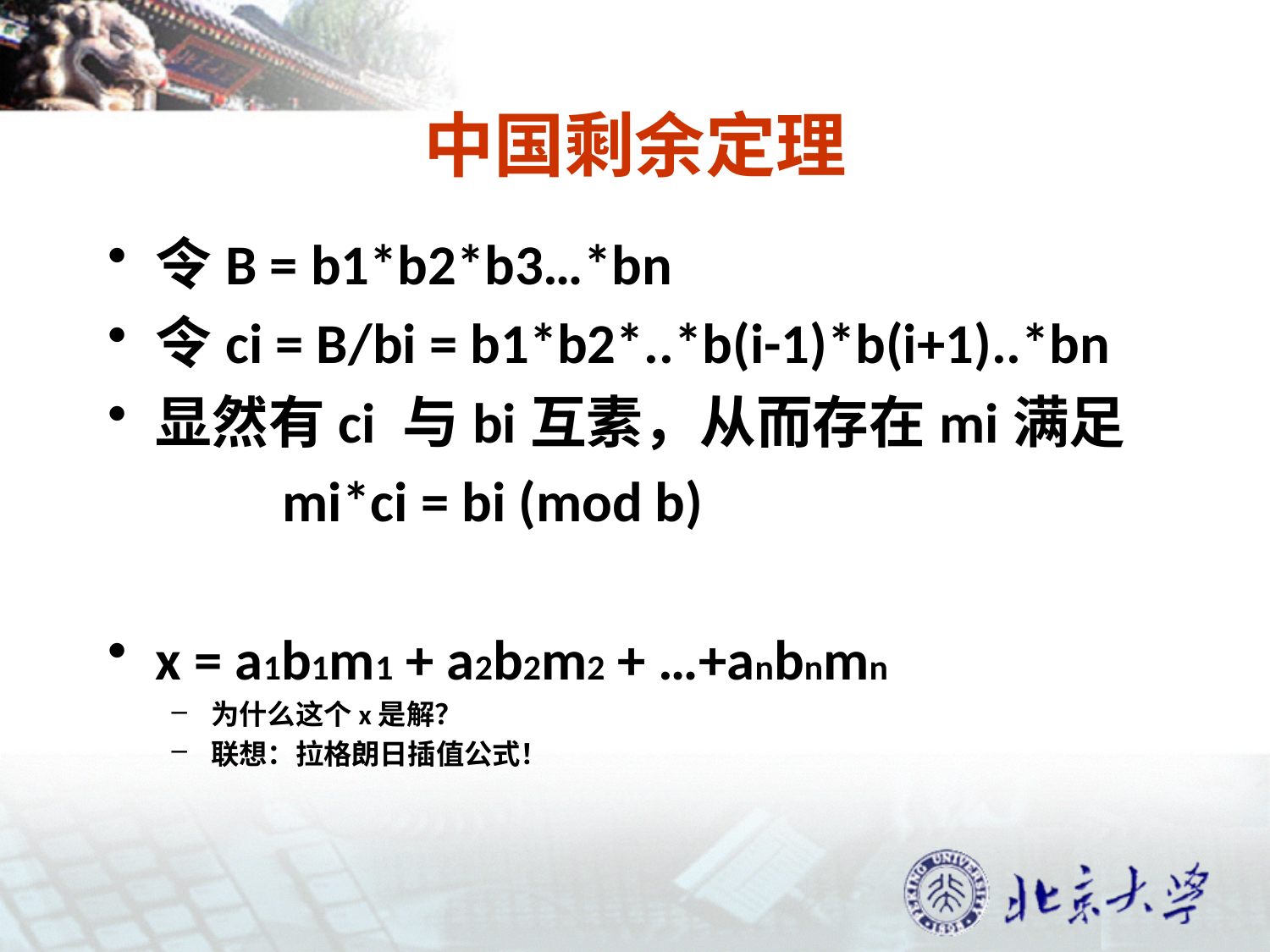

# 中国剩余定理
令B = b1*b2*b3…*bn
令ci = B/bi = b1*b2*..*b(i-1)*b(i+1)..*bn
显然有ci 与bi互素，从而存在mi满足
		mi*ci = bi (mod b)

x = a1b1m1 + a2b2m2 + …+anbnmn
为什么这个x是解？
联想：拉格朗日插值公式！